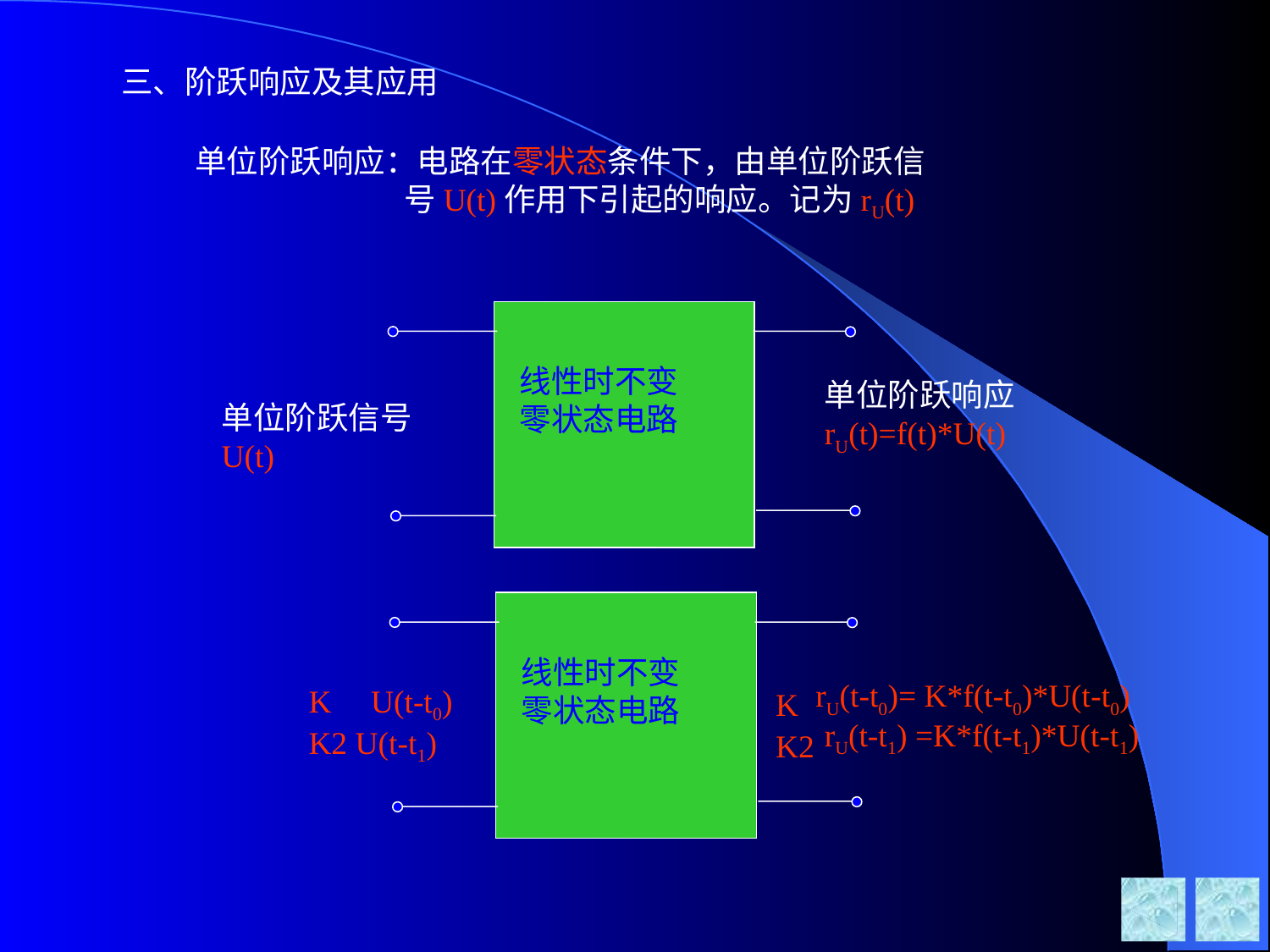

三、阶跃响应及其应用
单位阶跃响应：电路在零状态条件下，由单位阶跃信
                            号U(t)作用下引起的响应。记为rU(t)

线性时不变
零状态电路
单位阶跃信号U(t)

单位阶跃响应rU(t)=f(t)*U(t)

线性时不变
零状态电路

K
U(t-t0)
rU(t-t0)= K*f(t-t0)*U(t-t0)
K
K2
U(t-t1)
rU(t-t1) =K*f(t-t1)*U(t-t1)
K2